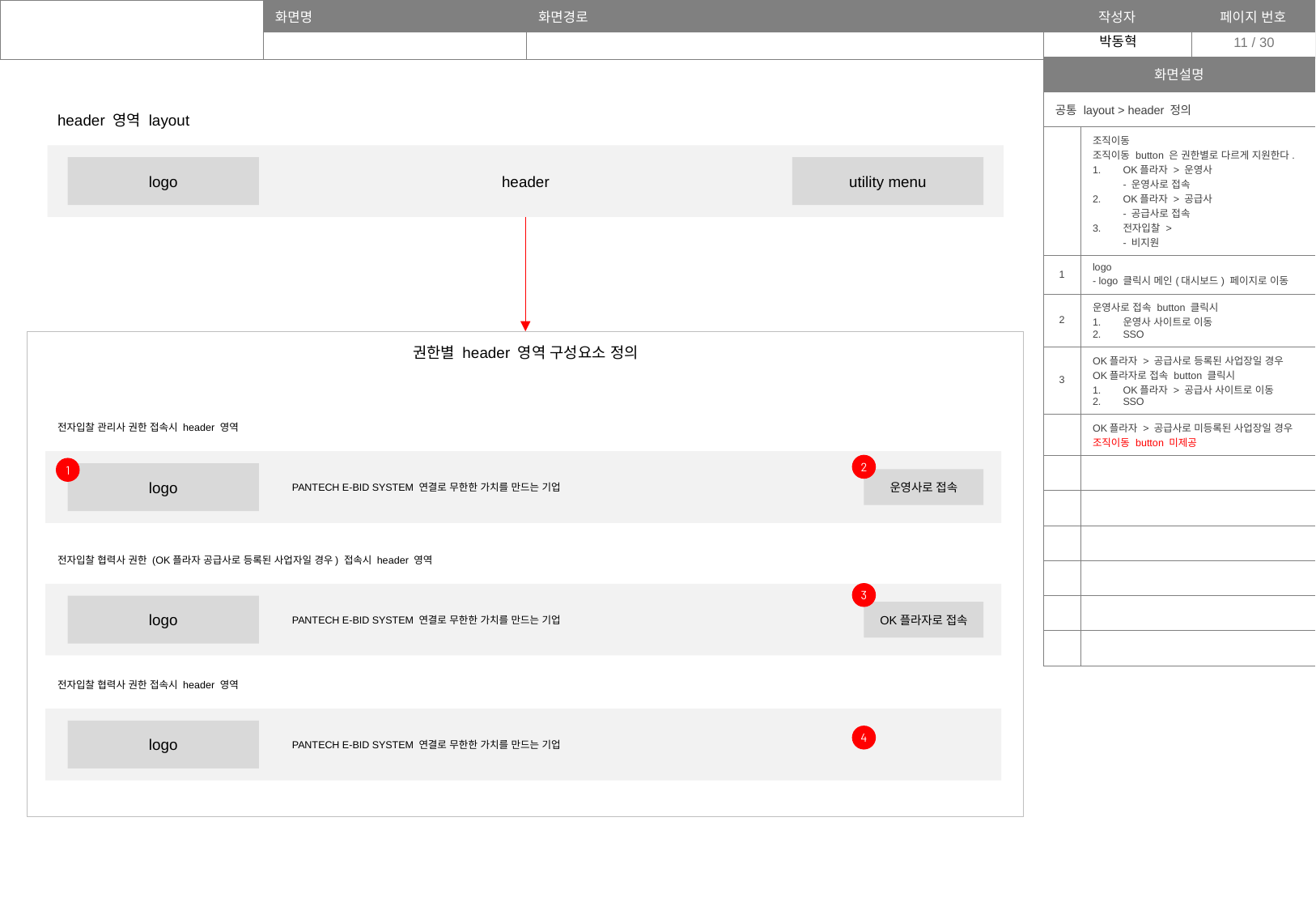

11

| 화면설명 |  |
| --- | --- |
| 공통 layout > header 정의 |  |
|  | 조직이동 조직이동 button 은 권한별로 다르게 지원한다. OK플라자 > 운영사 - 운영사로 접속 OK플라자 > 공급사 - 공급사로 접속 전자입찰 > - 비지원 |
| 1 | logo - logo 클릭시 메인(대시보드) 페이지로 이동 |
| 2 | 운영사로 접속 button 클릭시 운영사 사이트로 이동 SSO |
| 3 | OK플라자 > 공급사로 등록된 사업장일 경우 OK플라자로 접속 button 클릭시 OK플라자 > 공급사 사이트로 이동 SSO |
|  | OK플라자 > 공급사로 미등록된 사업장일 경우 조직이동 button 미제공 |
|  |  |
|  |  |
|  |  |
|  |  |
|  |  |
|  |  |
header 영역 layout
header
logo
utility menu
권한별 header 영역 구성요소 정의
전자입찰 관리사 권한 접속시 header 영역

2
1
logo
PANTECH E-BID SYSTEM 연결로 무한한 가치를 만드는 기업
운영사로 접속
전자입찰 협력사 권한 (OK플라자 공급사로 등록된 사업자일 경우) 접속시 header 영역
3

logo
PANTECH E-BID SYSTEM 연결로 무한한 가치를 만드는 기업
OK플라자로 접속
전자입찰 협력사 권한 접속시 header 영역

logo
PANTECH E-BID SYSTEM 연결로 무한한 가치를 만드는 기업
4